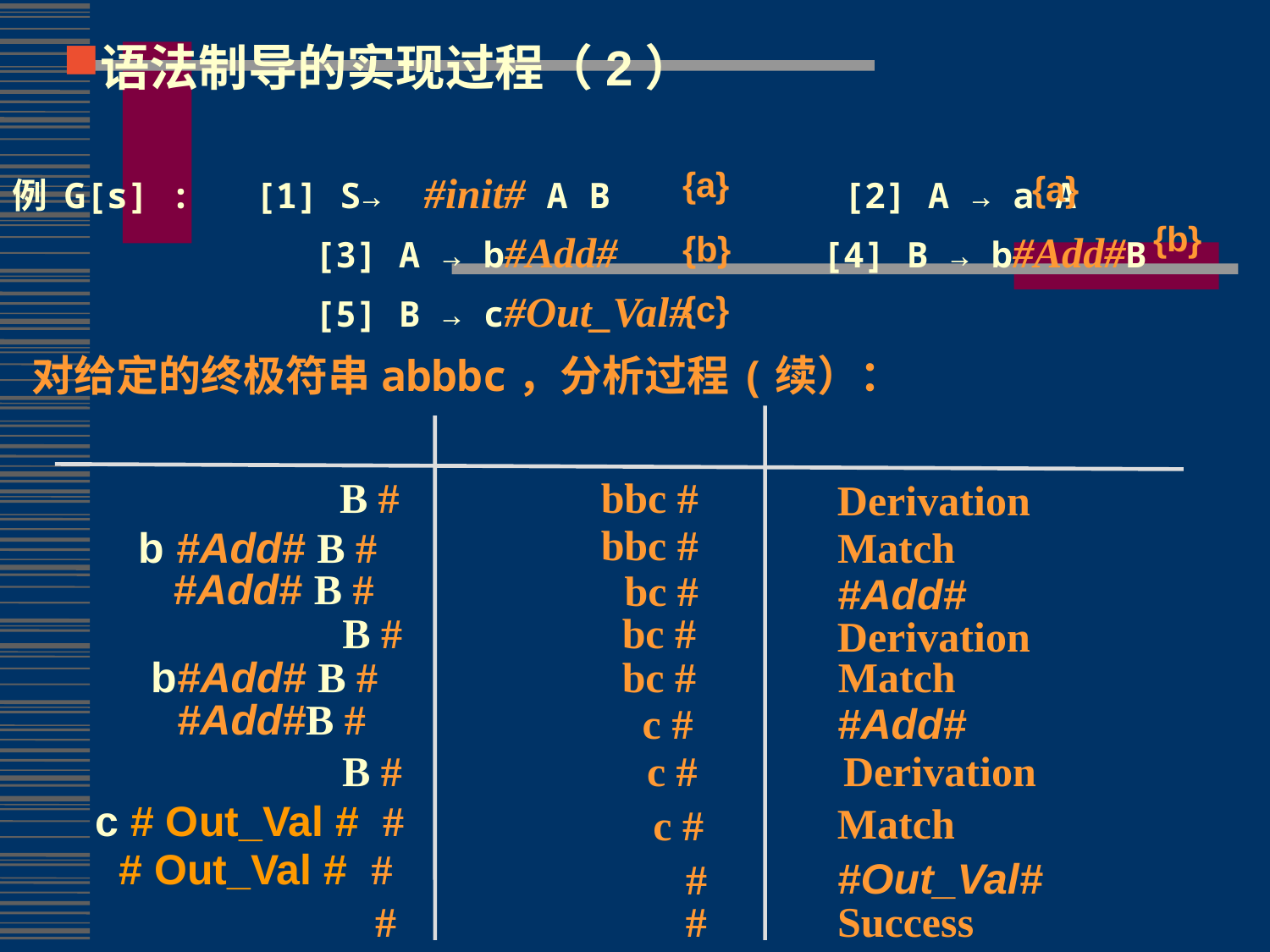

语法制导的实现过程（2）
{a}
例 G[s] :   [1] S→  #init# A B  	       [2] A → a A
			[3] A → b#Add#       	[4] B → b#Add#B
			[5] B → c#Out_Val#
{a}
{b}
{b}
{c}

对给定的终极符串abbbc，分析过程(续）：

                     B #
      bbc #
Derivation
      bbc #
  b #Add# B #
Match
   #Add# B #
       bc #
#Add#
                   B #
        bc #
Derivation
  b#Add# B #
        bc #
Match
     #Add#B #
        c #
#Add#
                  B #
         c #
Derivation
       c # Out_Val #  #
Match
          c #
         # Out_Val #  #
#Out_Val#
              #
                             #
              #
Success